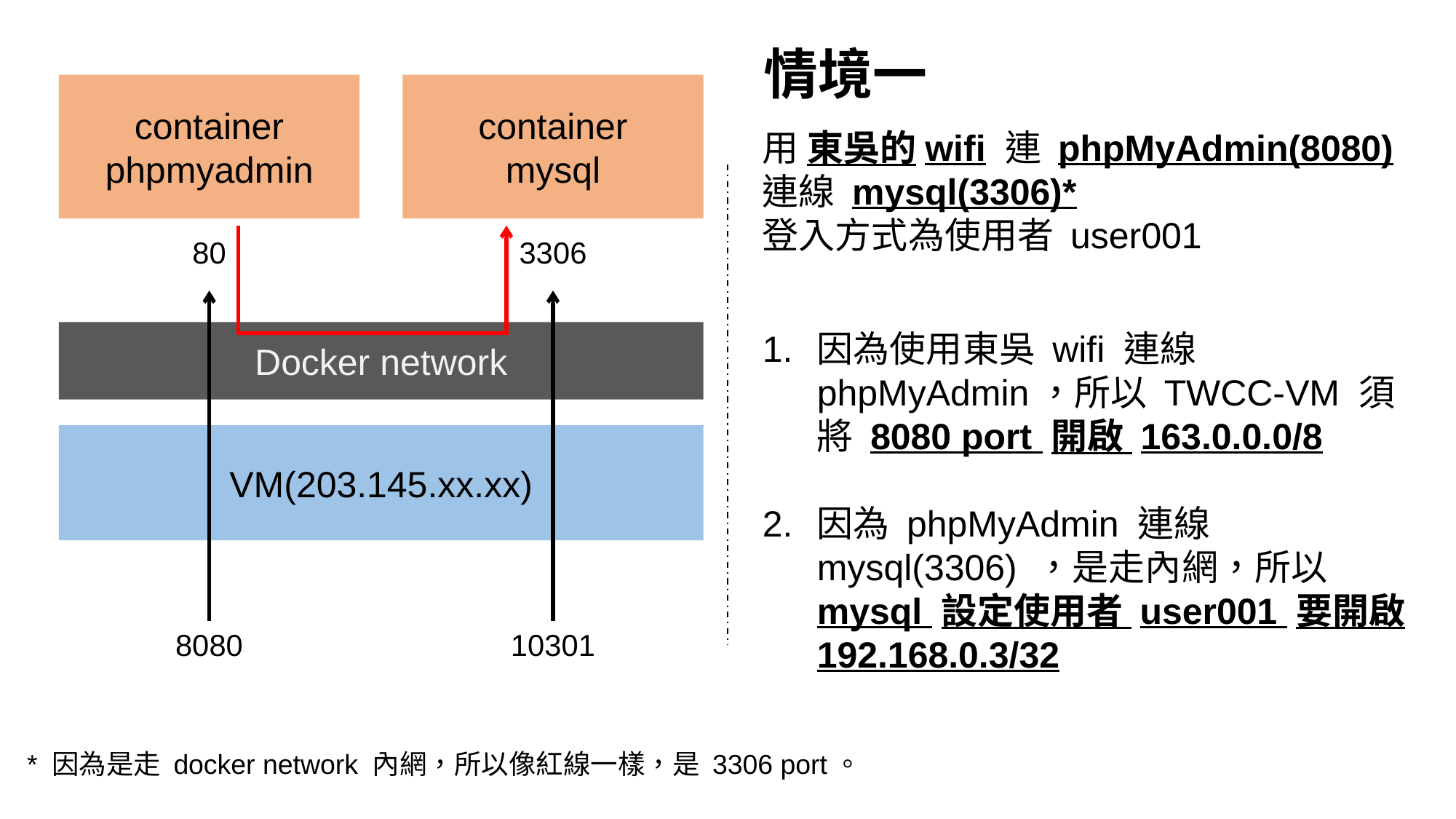

情境一
container
phpmyadmin
container
mysql
80
3306
Docker network
VM(203.145.xx.xx)
8080
10301
用 東吳的wifi 連 phpMyAdmin(8080)
連線 mysql(3306)*
登入方式為使用者 user001

因為使用東吳 wifi 連線 phpMyAdmin，所以 TWCC-VM 須將 8080 port 開啟 163.0.0.0/8

因為 phpMyAdmin 連線 mysql(3306) ，是走內網，所以 mysql 設定使用者 user001 要開啟 192.168.0.3/32
* 因為是走 docker network 內網，所以像紅線一樣，是 3306 port。